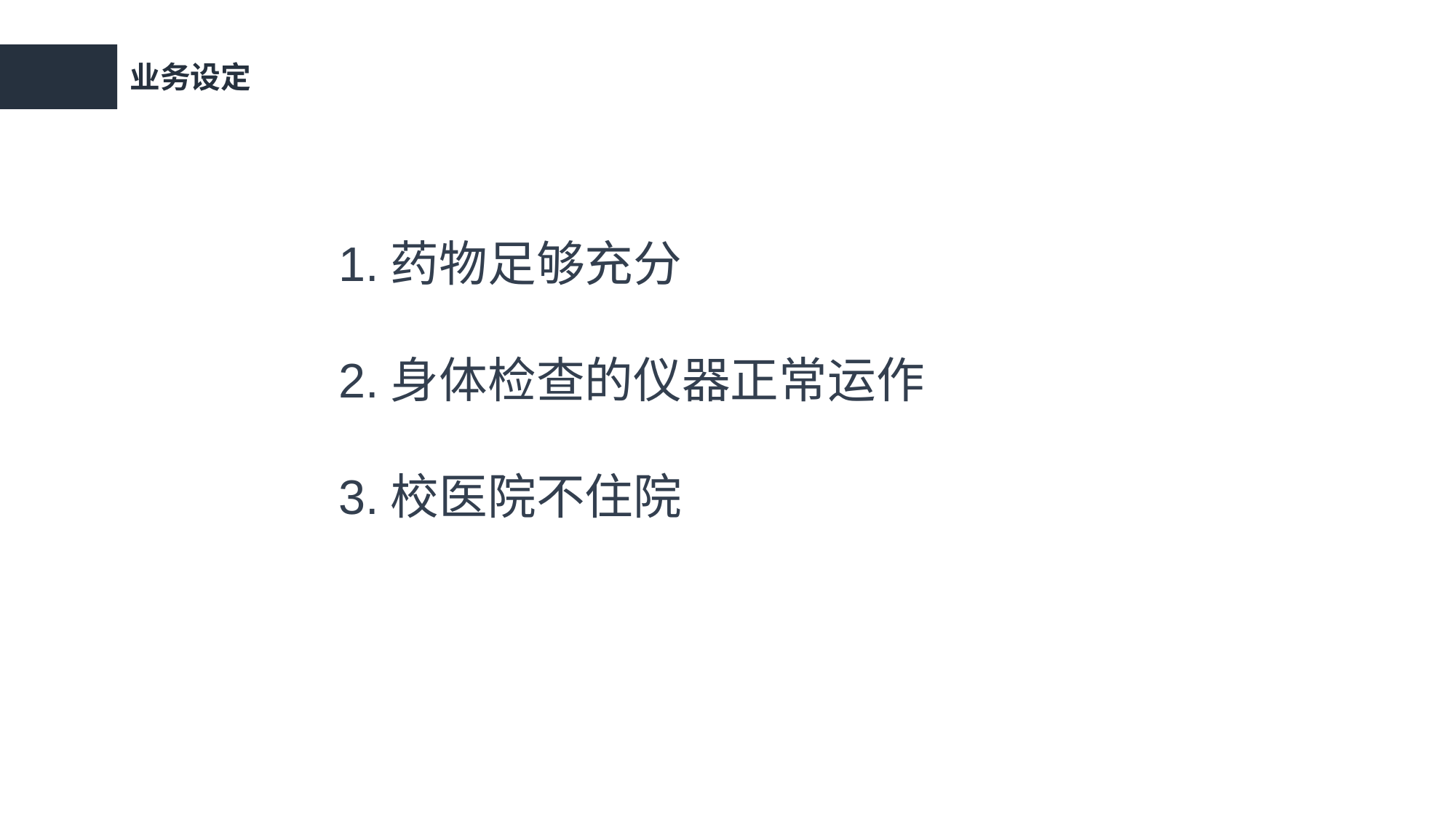

业务设定
1.药物足够充分

2.身体检查的仪器正常运作

3.校医院不住院

点击输入标题

在这里进行编辑内容，建议使用微软雅黑，大小可进行适当调整，模板中的所有图片都可进行替换编辑。

点击输入标题

在这里进行编辑内容，建议使用微软雅黑，大小可进行适当调整，模板中的所有图片都可进行替换编辑。

点击输入标题

在这里进行编辑内容，建议使用微软雅黑，大小可进行适当调整，模板中的所有图片都可进行替换编辑。
在这里进行编辑内容，建议使用微软雅黑，大小可进行适当调整，模板中的所有图片都可进行替换编辑。在这里进行编辑内容，建议使用微软雅黑，大小可进行适当调整，模板中的所有图片都可进行替换编辑。在这里进行编辑内容，建议使用微软雅黑，大小可进行适当调整，模板中的所有图片都可进行替换编辑。在这里进行编辑内容，建议使用微软雅黑，大小可进行适当调整，模板中的所有图片都可进行替换编辑。